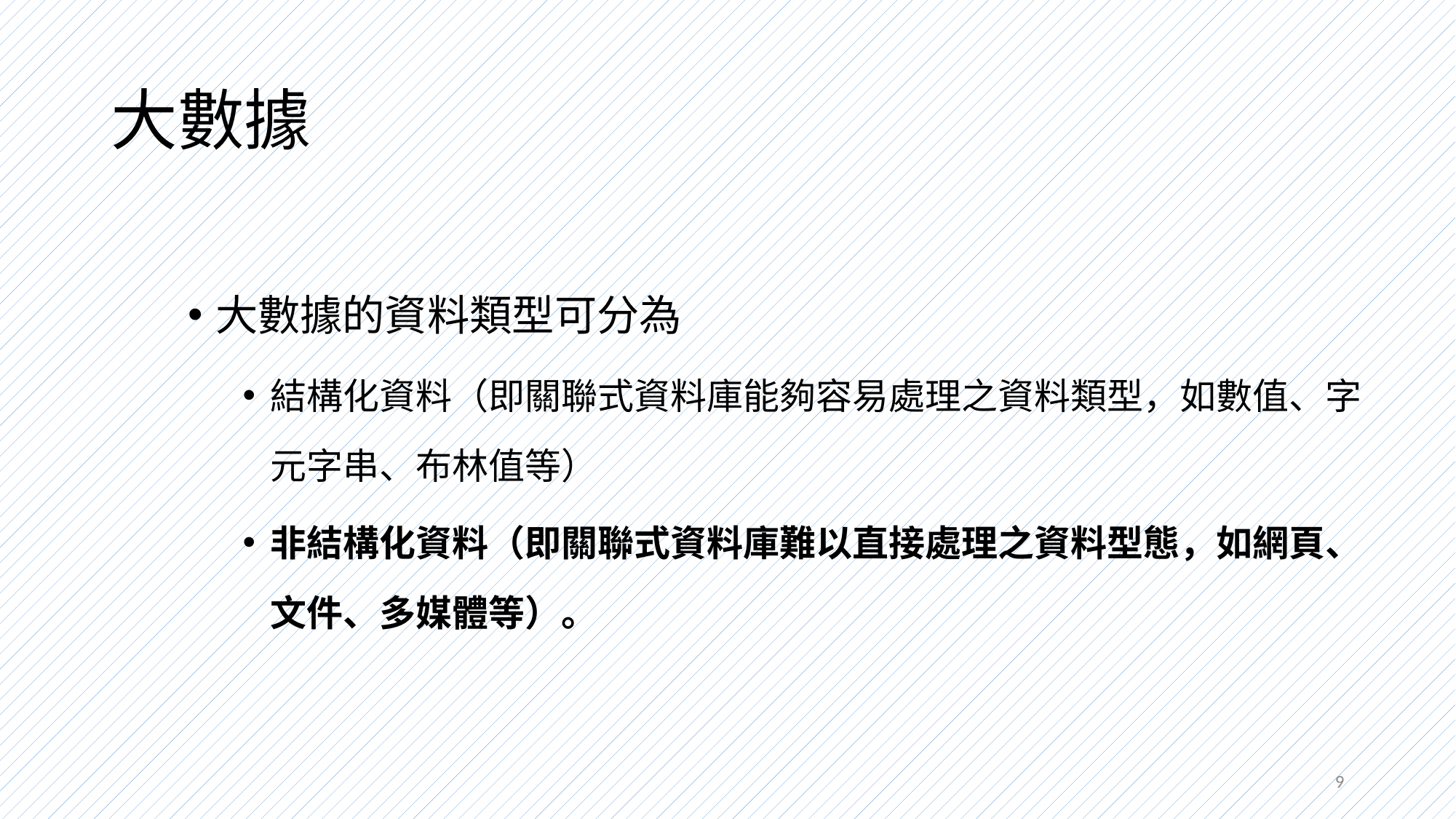

# 大數據
大數據的資料類型可分為
結構化資料（即關聯式資料庫能夠容易處理之資料類型，如數值、字元字串、布林值等）
非結構化資料（即關聯式資料庫難以直接處理之資料型態，如網頁、文件、多媒體等）。
9